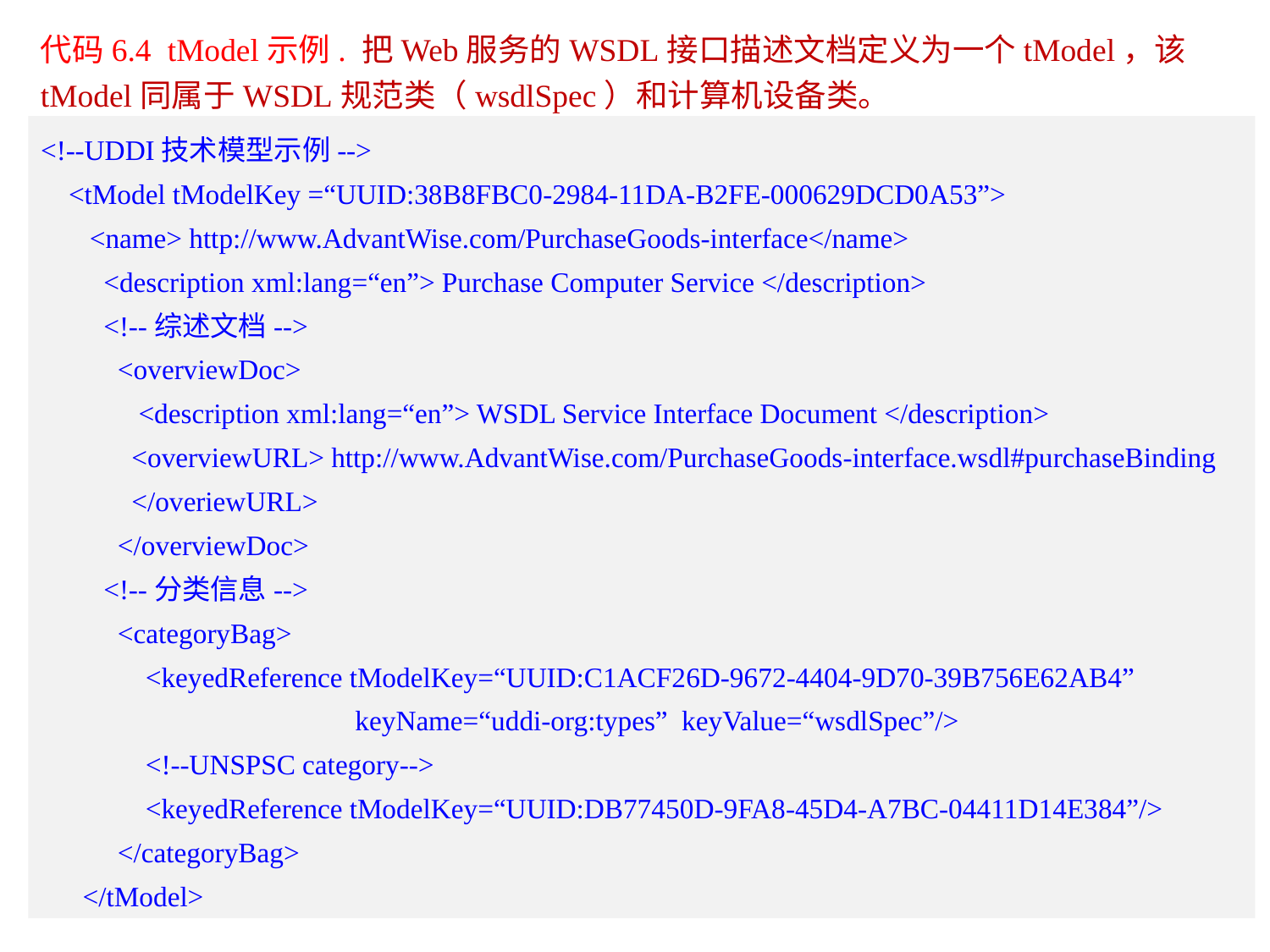

代码6.4  tModel示例. 把Web服务的WSDL接口描述文档定义为一个tModel，该tModel同属于WSDL规范类（wsdlSpec）和计算机设备类。
<!--UDDI技术模型示例-->
    <tModel tModelKey =“UUID:38B8FBC0-2984-11DA-B2FE-000629DCD0A53”>
       <name> http://www.AdvantWise.com/PurchaseGoods-interface</name>
         <description xml:lang=“en”> Purchase Computer Service </description>
         <!--综述文档-->
           <overviewDoc>
              <description xml:lang=“en”> WSDL Service Interface Document </description>
             <overviewURL> http://www.AdvantWise.com/PurchaseGoods-interface.wsdl#purchaseBinding
             </overiewURL>
           </overviewDoc>
         <!--分类信息-->
           <categoryBag>
               <keyedReference tModelKey=“UUID:C1ACF26D-9672-4404-9D70-39B756E62AB4”
                                             keyName=“uddi-org:types”  keyValue=“wsdlSpec”/>
               <!--UNSPSC category-->
               <keyedReference tModelKey=“UUID:DB77450D-9FA8-45D4-A7BC-04411D14E384”/>
           </categoryBag>
      </tModel>